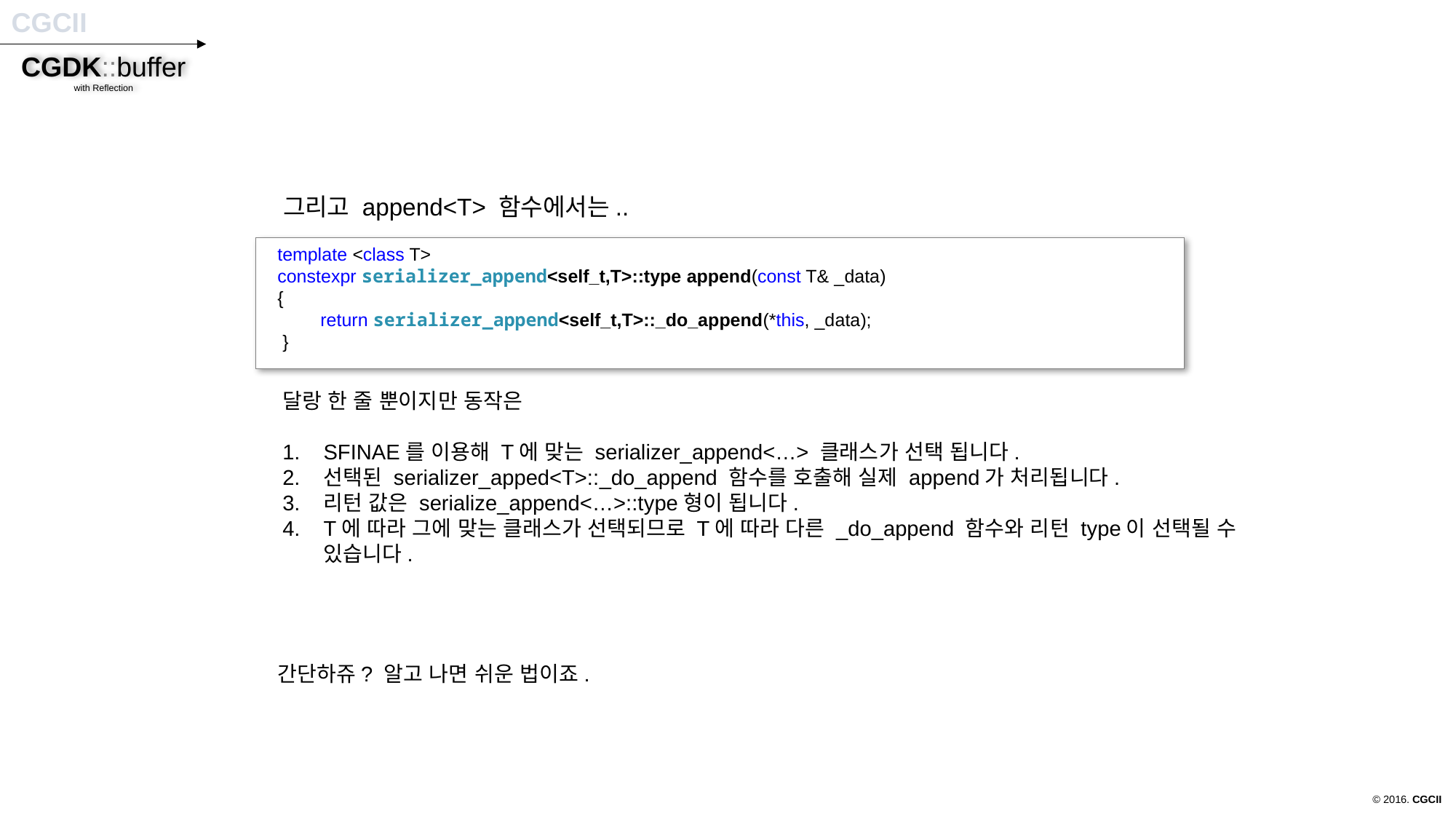

CGCII
CGDK::buffer
with Reflection

그리고 append<T> 함수에서는..
template <class T>
constexpr serializer_append<self_t,T>::type append(const T& _data)
{
	return serializer_append<self_t,T>::_do_append(*this, _data);
 }
달랑 한 줄 뿐이지만 동작은
SFINAE를 이용해 T에 맞는 serializer_append<…> 클래스가 선택 됩니다.
선택된 serializer_apped<T>::_do_append 함수를 호출해 실제 append가 처리됩니다.
리턴 값은 serialize_append<…>::type형이 됩니다.
T에 따라 그에 맞는 클래스가 선택되므로 T에 따라 다른 _do_append 함수와 리턴 type이 선택될 수 있습니다.
간단하쥬? 알고 나면 쉬운 법이죠.
© 2016. CGCII